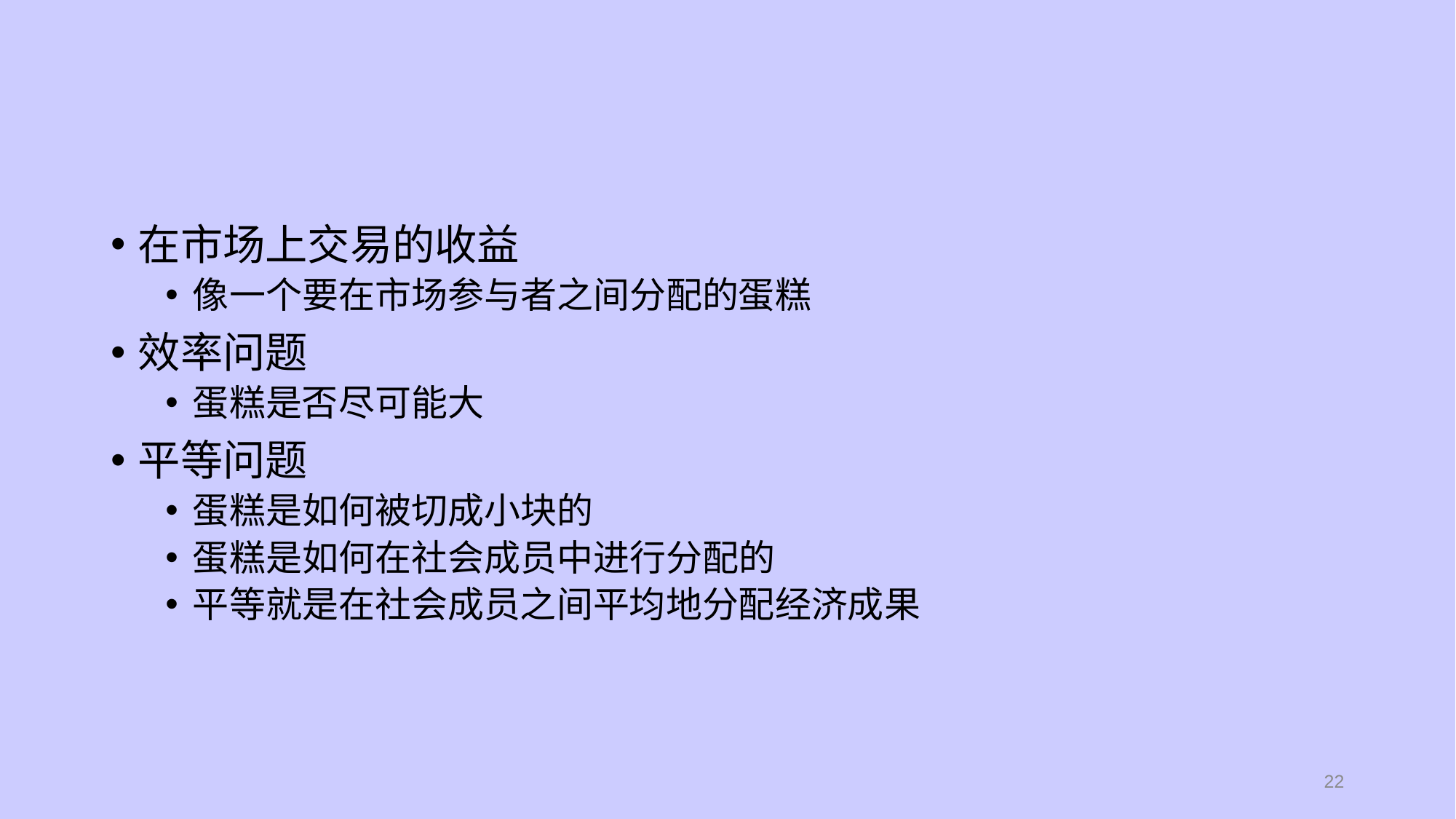

#
在市场上交易的收益
像一个要在市场参与者之间分配的蛋糕
效率问题
蛋糕是否尽可能大
平等问题
蛋糕是如何被切成小块的
蛋糕是如何在社会成员中进行分配的
平等就是在社会成员之间平均地分配经济成果

22